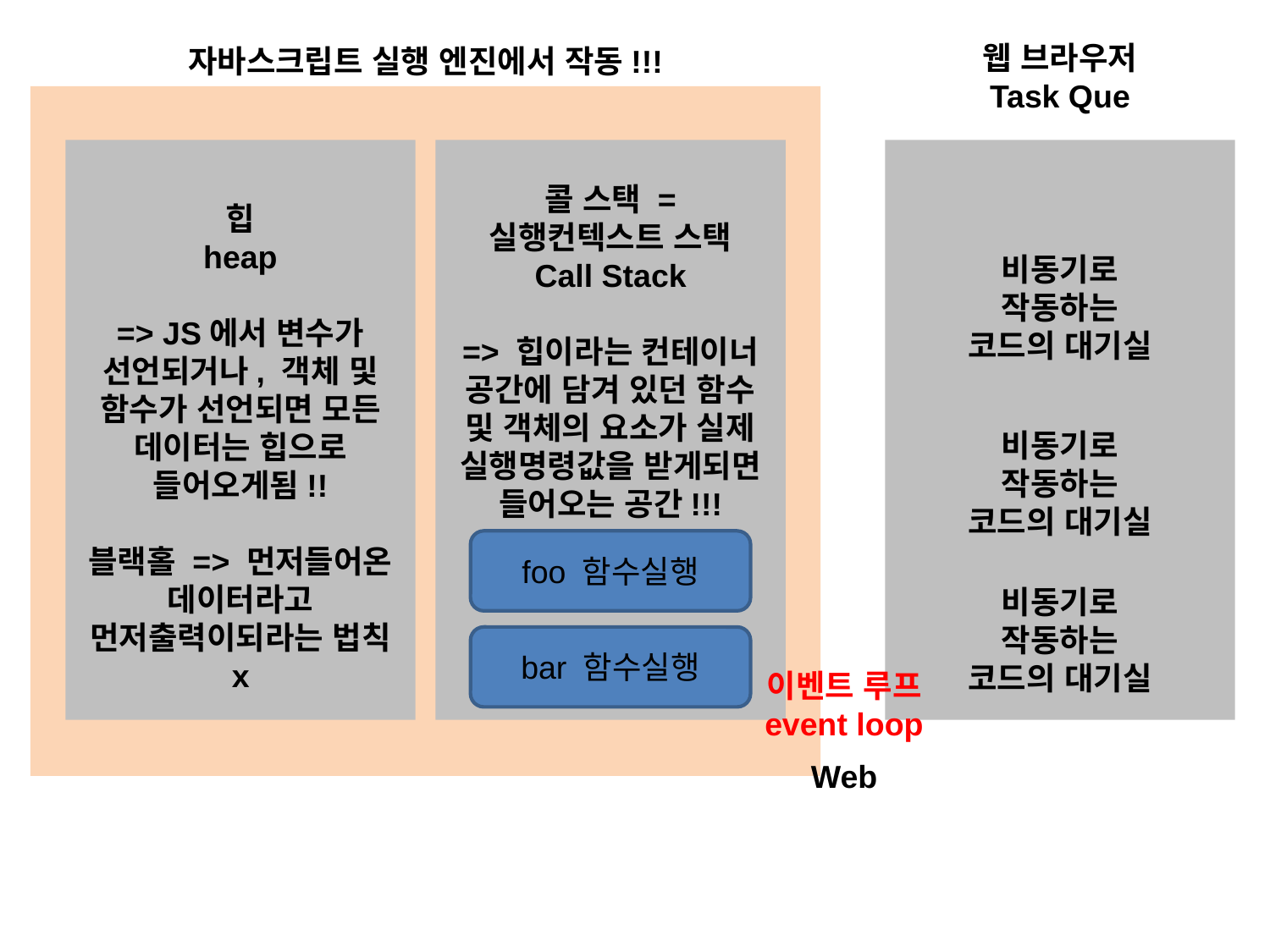

웹 브라우저
Task Que
자바스크립트 실행 엔진에서 작동!!!

콜 스택 = 실행컨텍스트 스택
Call Stack

=> 힙이라는 컨테이너 공간에 담겨 있던 함수 및 객체의 요소가 실제 실행명령값을 받게되면 들어오는 공간!!!
힙
heap

=> JS에서 변수가 선언되거나, 객체 및 함수가 선언되면 모든 데이터는 힙으로 들어오게됨!!

블랙홀 => 먼저들어온 데이터라고 먼저출력이되라는 법칙 x
비동기로 작동하는 코드의 대기실
비동기로 작동하는 코드의 대기실

foo 함수실행
비동기로 작동하는 코드의 대기실

bar 함수실행
이벤트 루프
event loop
Web